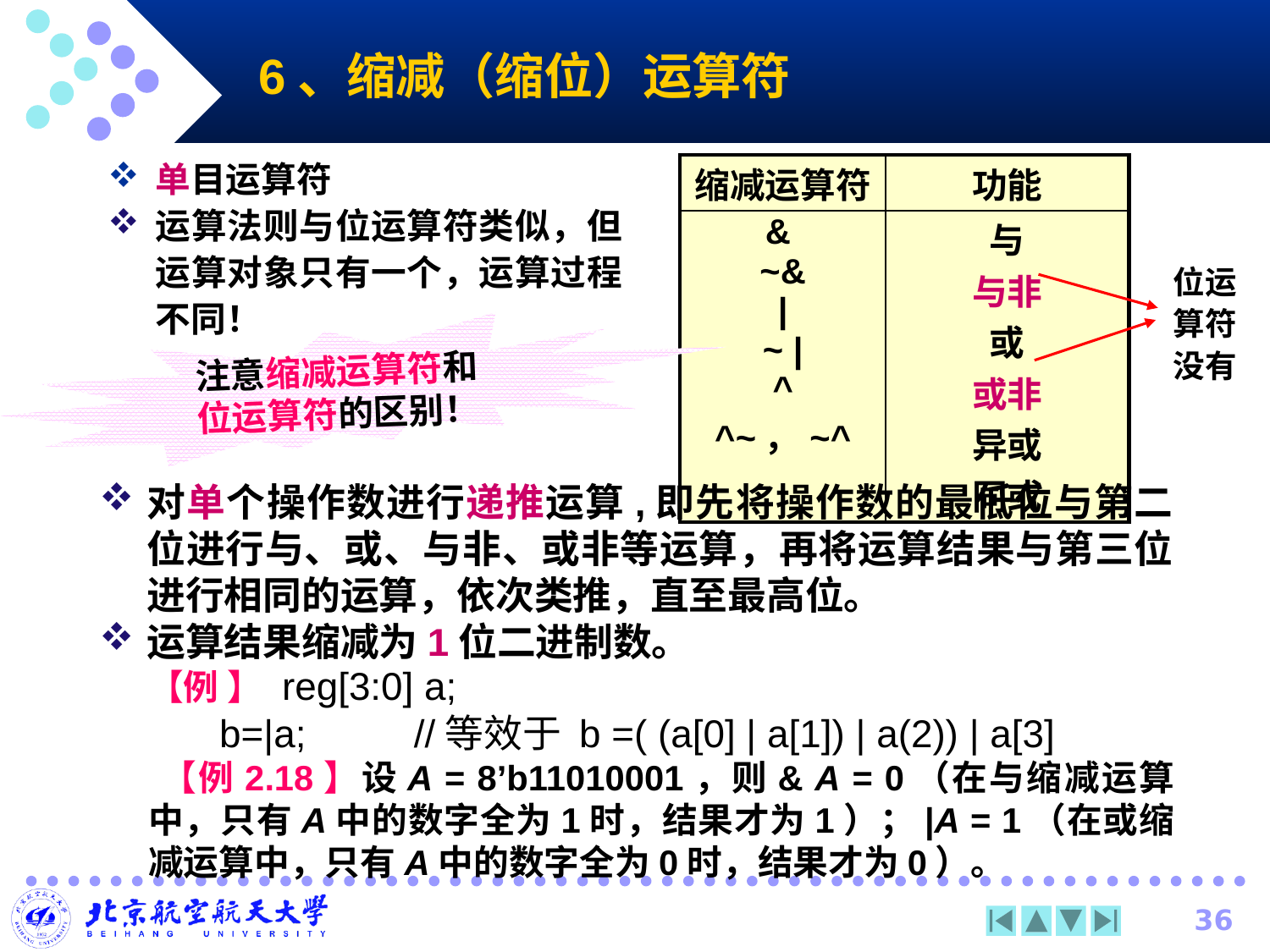

# 6、缩减（缩位）运算符
单目运算符
运算法则与位运算符类似，但运算对象只有一个，运算过程不同！
| 缩减运算符 | 功能 |
| --- | --- |
| & ~& | ~ | ^ ^~，~^ | 与 与非 或 或非 异或 同或 |
位运算符没有

注意缩减运算符和位运算符的区别！

对单个操作数进行递推运算,即先将操作数的最低位与第二位进行与、或、与非、或非等运算，再将运算结果与第三位进行相同的运算，依次类推，直至最高位。
运算结果缩减为1位二进制数。
	【例 】 reg[3:0] a;
           b=|a;          //等效于 b =( (a[0] | a[1]) | a(2)) | a[3]
     【例2.18】设A = 8’b11010001，则& A = 0（在与缩减运算中，只有A中的数字全为1时，结果才为1）；|A = 1（在或缩减运算中，只有A中的数字全为0时，结果才为0）。
36